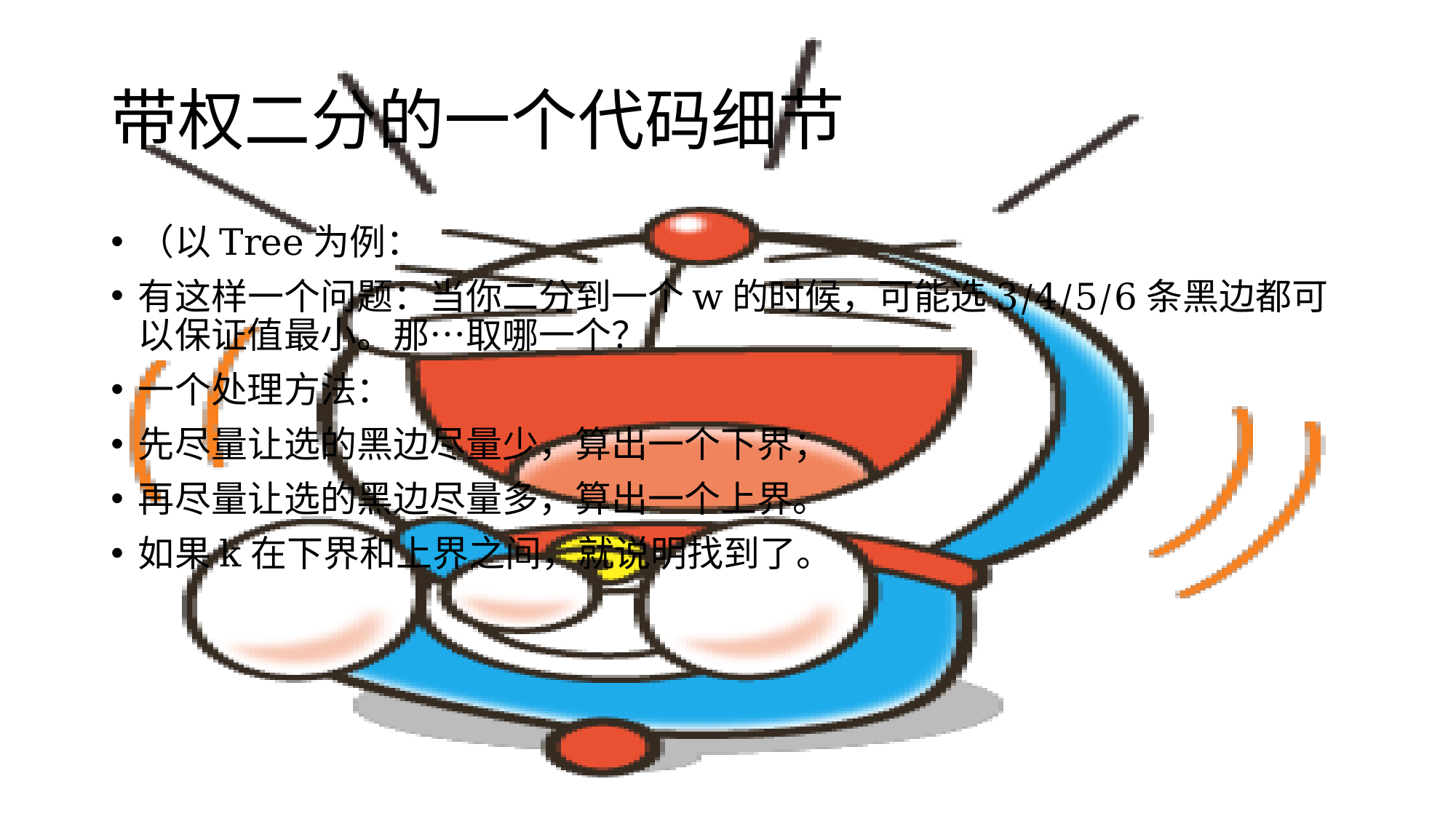

# 带权二分的一个代码细节
（以Tree为例：
有这样一个问题：当你二分到一个w的时候，可能选3/4/5/6条黑边都可以保证值最小。那…取哪一个？
一个处理方法：
先尽量让选的黑边尽量少，算出一个下界；
再尽量让选的黑边尽量多，算出一个上界。
如果k在下界和上界之间，就说明找到了。